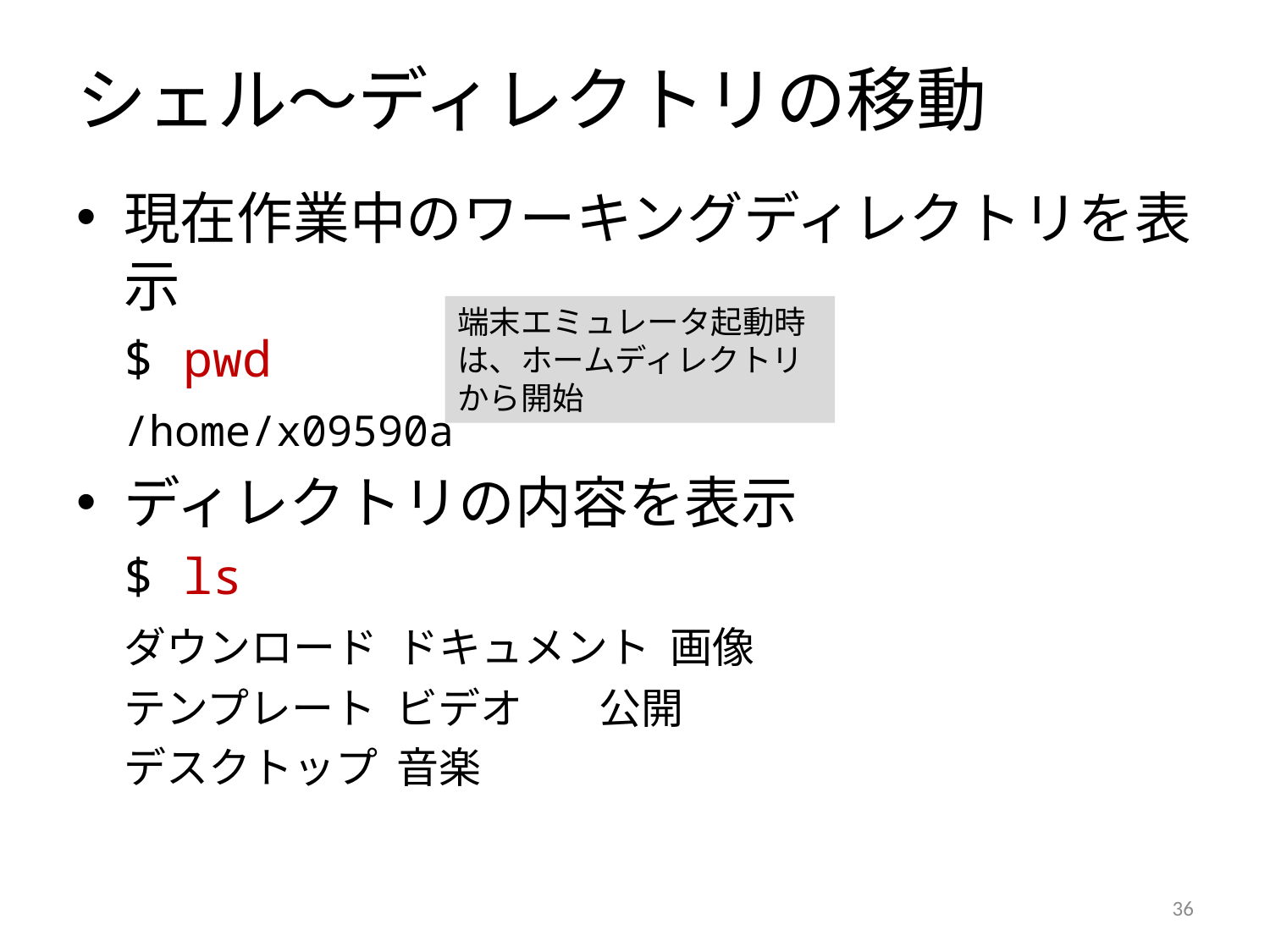

# シェル～ディレクトリの移動
現在作業中のワーキングディレクトリを表示
	$ pwd
	/home/x09590a
ディレクトリの内容を表示
	$ ls
	ダウンロード  ドキュメント  画像
	テンプレート  ビデオ        公開
	デスクトップ  音楽

端末エミュレータ起動時は、ホームディレクトリから開始
36